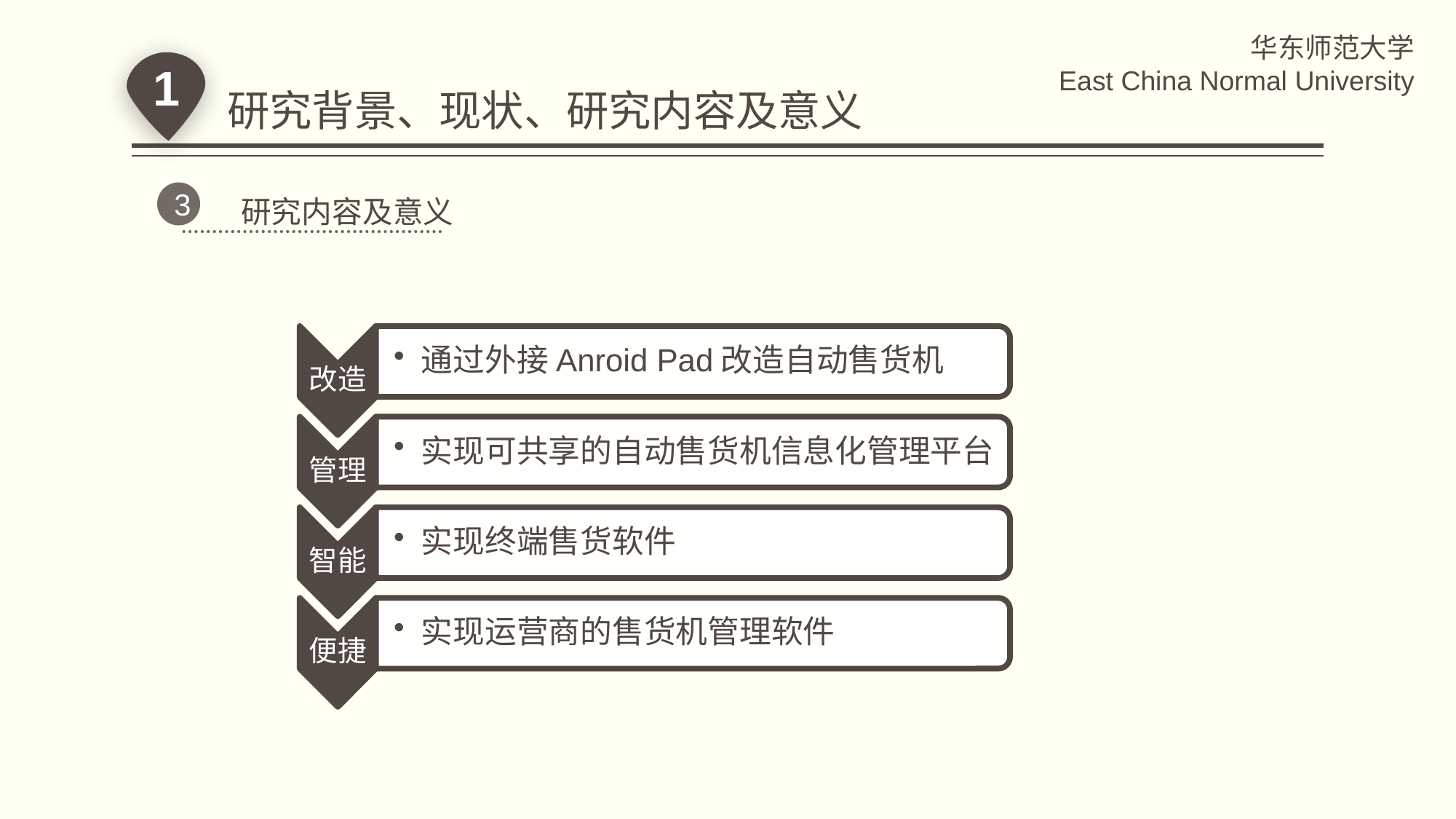

# 研究背景、现状、研究内容及意义
华东师范大学
East China Normal University

1
3
 	研究内容及意义
改造
通过外接Anroid Pad改造自动售货机
管理
实现可共享的自动售货机信息化管理平台
智能
实现终端售货软件
便捷
实现运营商的售货机管理软件